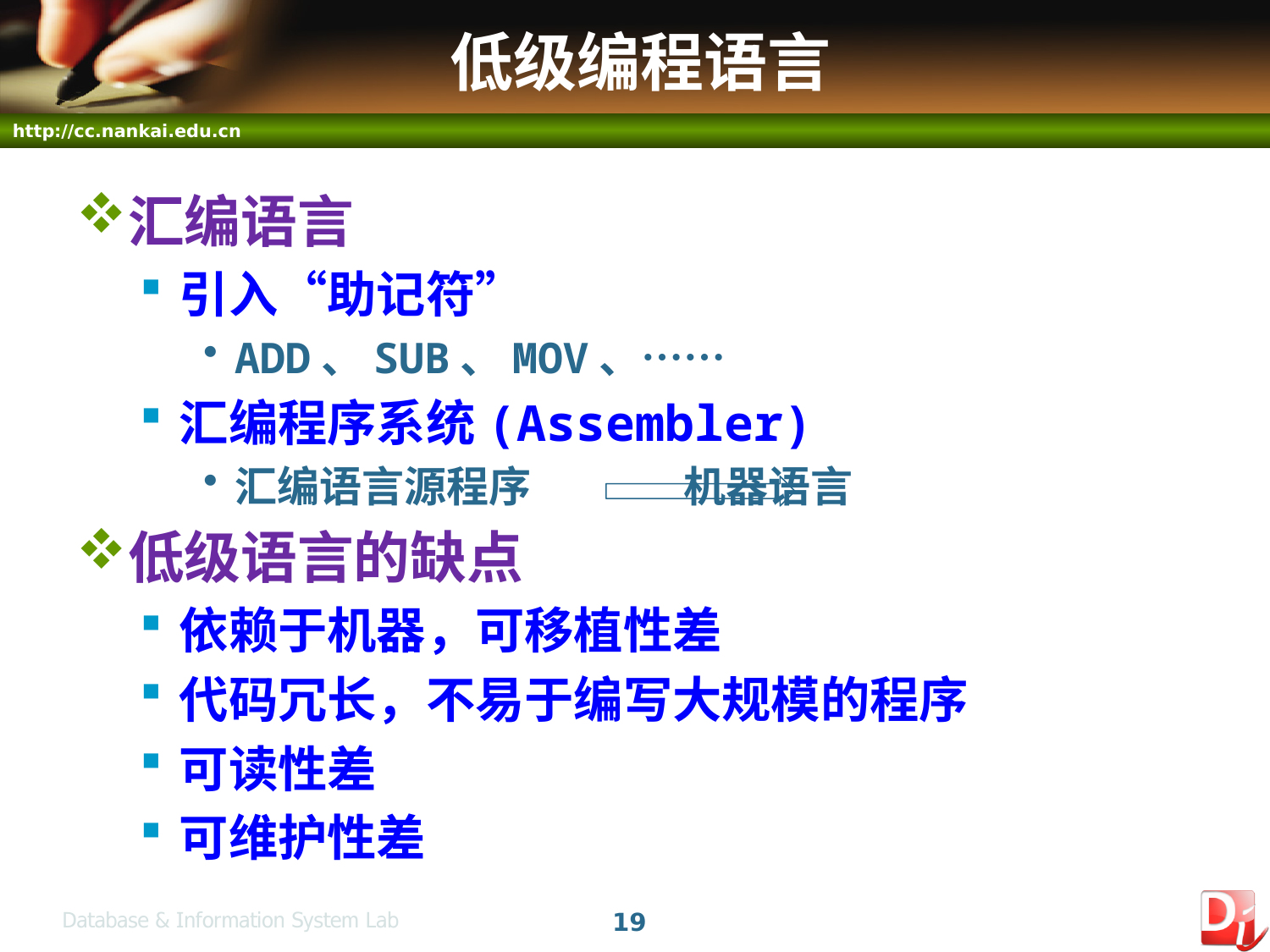

# 低级编程语言
汇编语言
引入“助记符”
ADD、SUB、MOV、……
汇编程序系统(Assembler)
汇编语言源程序                机器语言
低级语言的缺点
依赖于机器，可移植性差
代码冗长，不易于编写大规模的程序
可读性差
可维护性差

19
Database & Information System Lab